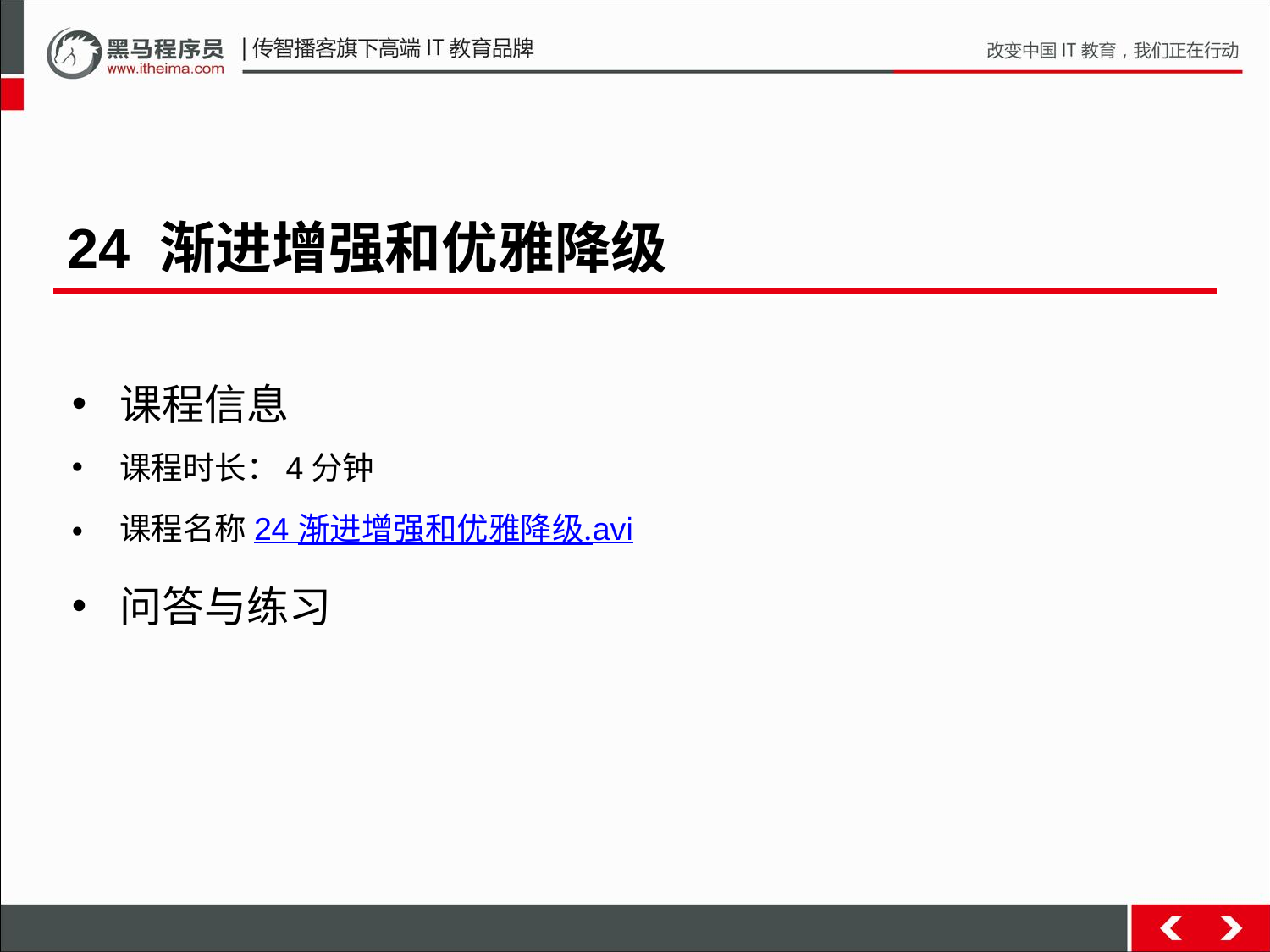

24 渐进增强和优雅降级
课程信息
课程时长：4分钟
课程名称24 渐进增强和优雅降级.avi
问答与练习